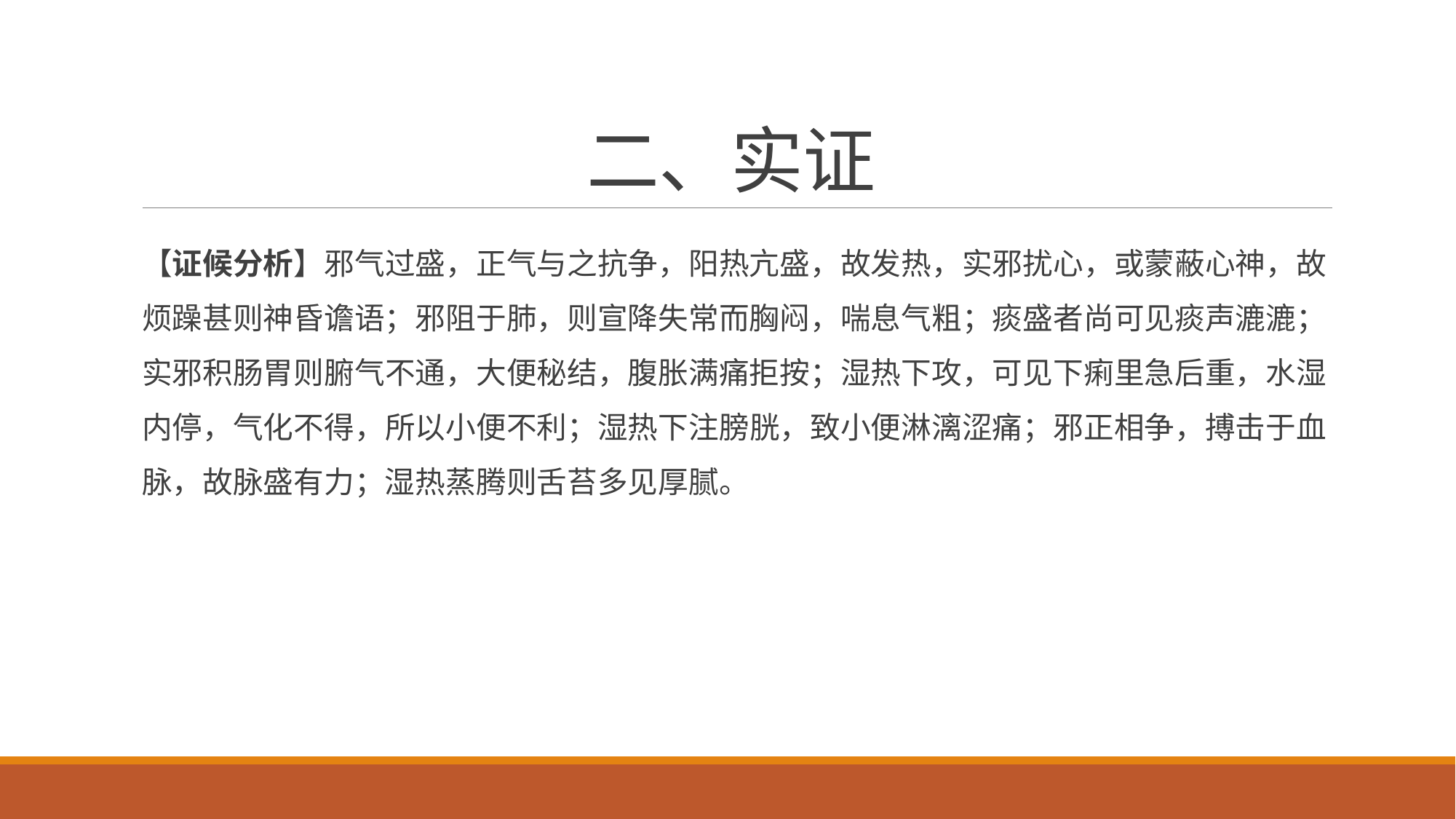

# 二、实证
【证候分析】邪气过盛，正气与之抗争，阳热亢盛，故发热，实邪扰心，或蒙蔽心神，故烦躁甚则神昏谵语；邪阻于肺，则宣降失常而胸闷，喘息气粗；痰盛者尚可见痰声漉漉；实邪积肠胃则腑气不通，大便秘结，腹胀满痛拒按；湿热下攻，可见下痢里急后重，水湿内停，气化不得，所以小便不利；湿热下注膀胱，致小便淋漓涩痛；邪正相争，搏击于血脉，故脉盛有力；湿热蒸腾则舌苔多见厚腻。